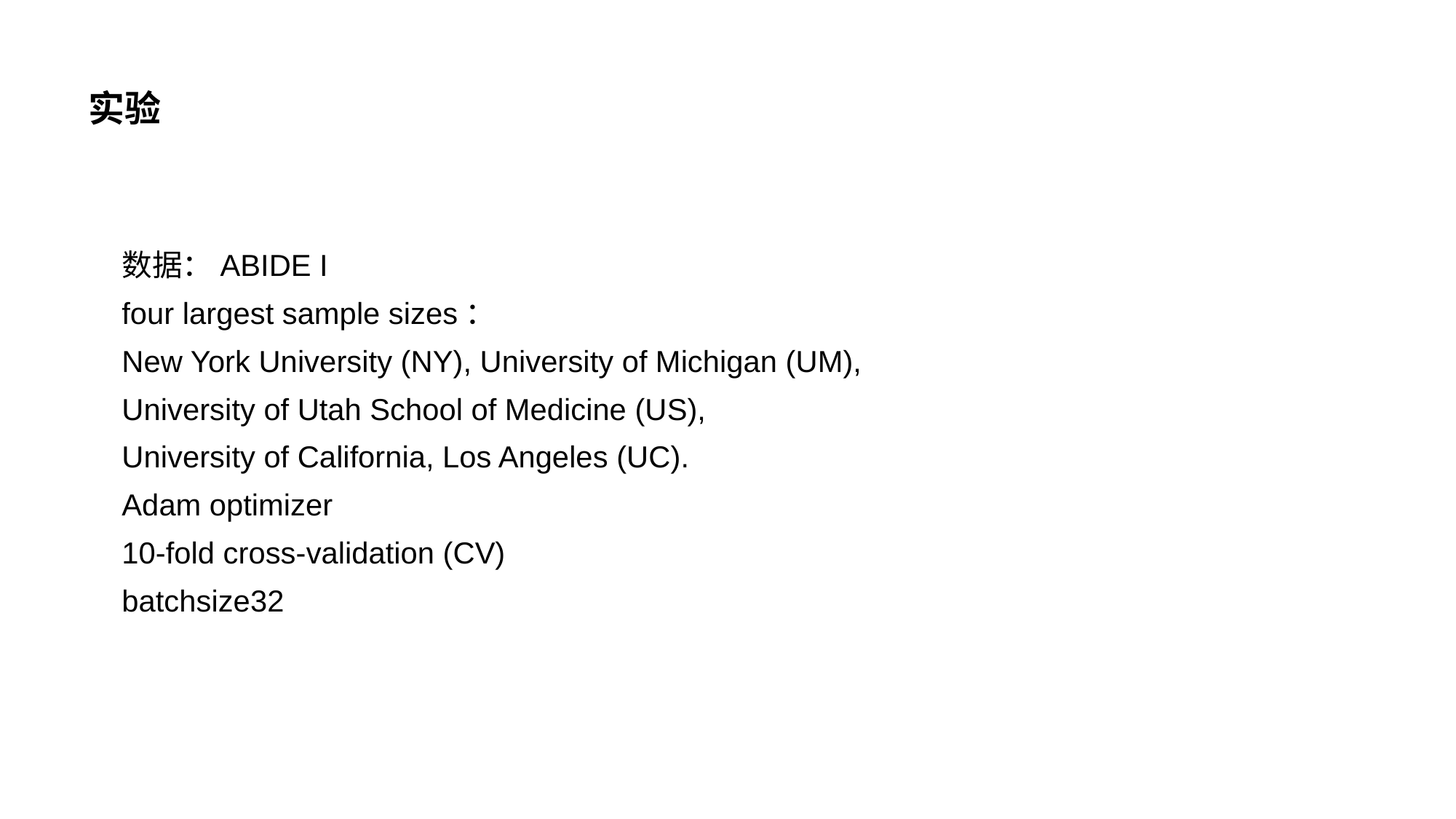

# 实验
数据：ABIDE I
four largest sample sizes：
New York University (NY), University of Michigan (UM),
University of Utah School of Medicine (US),
University of California, Los Angeles (UC).
Adam optimizer
10-fold cross-validation (CV)
batchsize32